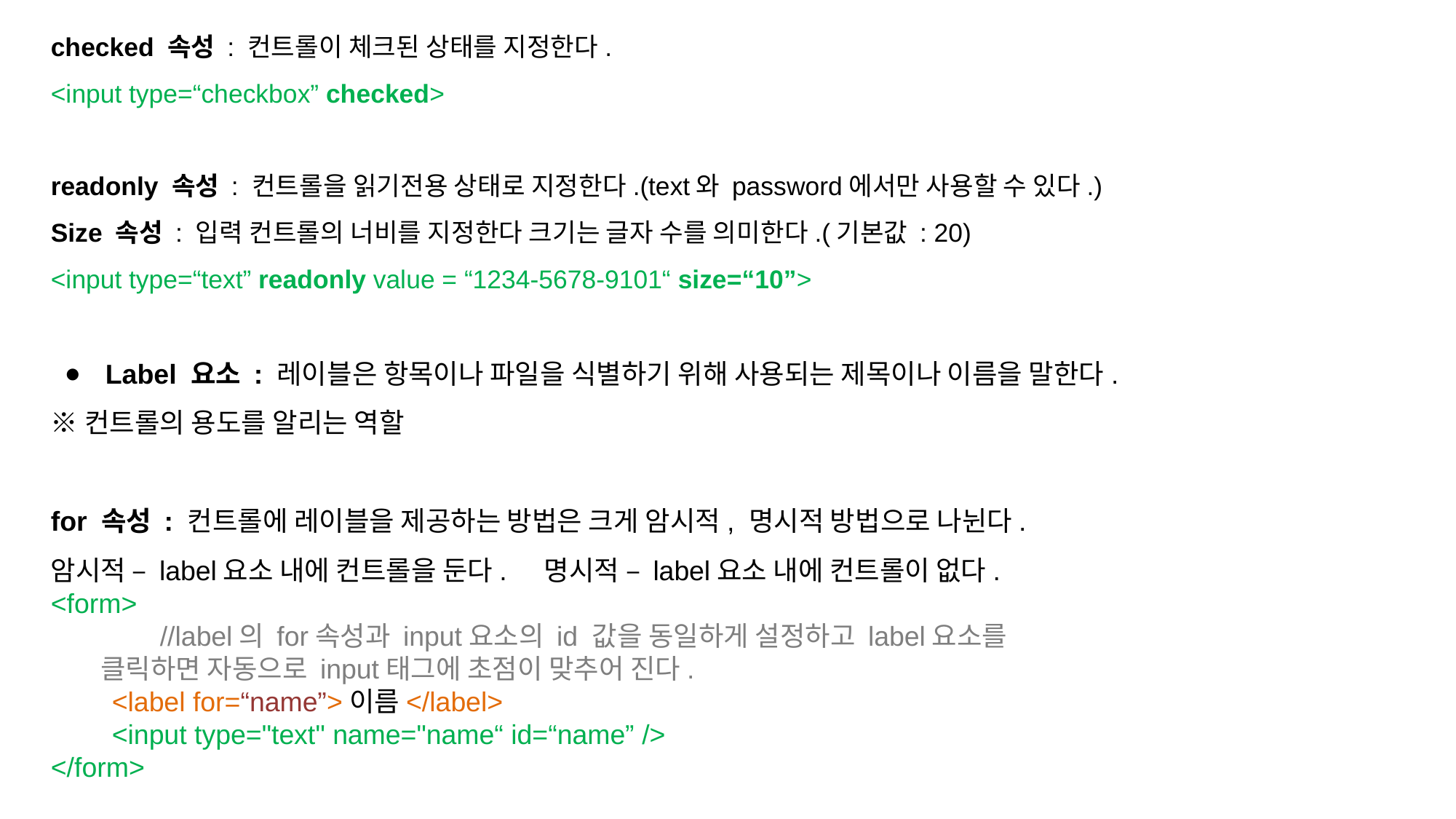

checked 속성 : 컨트롤이 체크된 상태를 지정한다.
<input type=“checkbox” checked>

readonly 속성 : 컨트롤을 읽기전용 상태로 지정한다.(text와 password에서만 사용할 수 있다.)
Size 속성 : 입력 컨트롤의 너비를 지정한다 크기는 글자 수를 의미한다.(기본값 : 20)
<input type=“text” readonly value = “1234-5678-9101“ size=“10”>

Label 요소 : 레이블은 항목이나 파일을 식별하기 위해 사용되는 제목이나 이름을 말한다.
※컨트롤의 용도를 알리는 역할

for 속성 : 컨트롤에 레이블을 제공하는 방법은 크게 암시적, 명시적 방법으로 나뉜다.
암시적 – label요소 내에 컨트롤을 둔다.    명시적 – label요소 내에 컨트롤이 없다.
<form>
	//label의 for속성과 input요소의 id 값을 동일하게 설정하고 label요소를
       클릭하면 자동으로 input태그에 초점이 맞추어 진다.
        <label for=“name”>이름</label>
        <input type="text" name="name“ id=“name” />
</form>